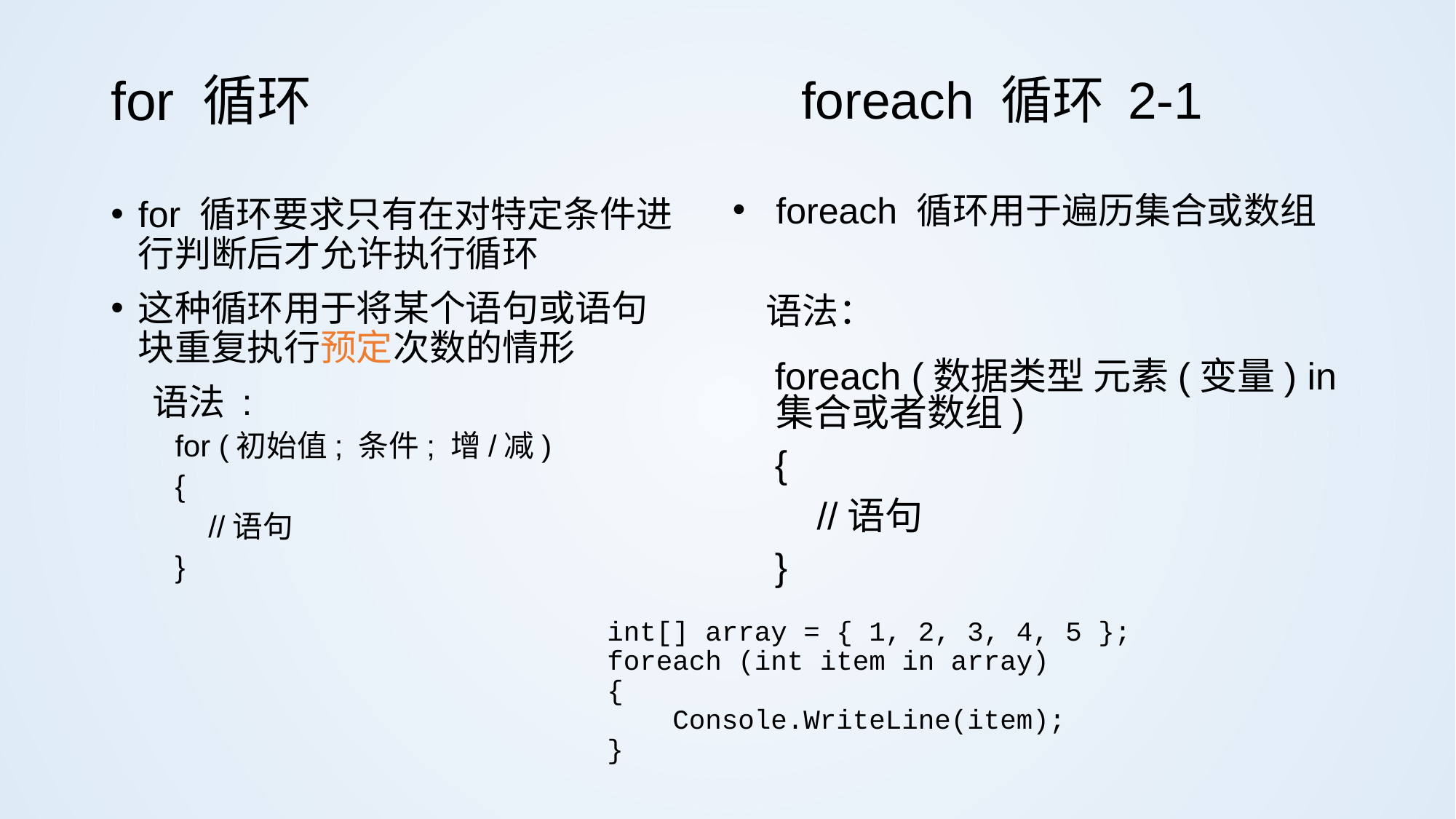

foreach 循环 2-1
# for 循环
for 循环要求只有在对特定条件进行判断后才允许执行循环
这种循环用于将某个语句或语句块重复执行预定次数的情形
    语法 :
for (初始值; 条件; 增/减)
{
    //语句
}
foreach 循环用于遍历集合或数组

   语法：
    foreach (数据类型 元素(变量) in 集合或者数组)
    {
        //语句
    }
        int[] array = { 1, 2, 3, 4, 5 };
        foreach (int item in array)
        {
            Console.WriteLine(item);
        }